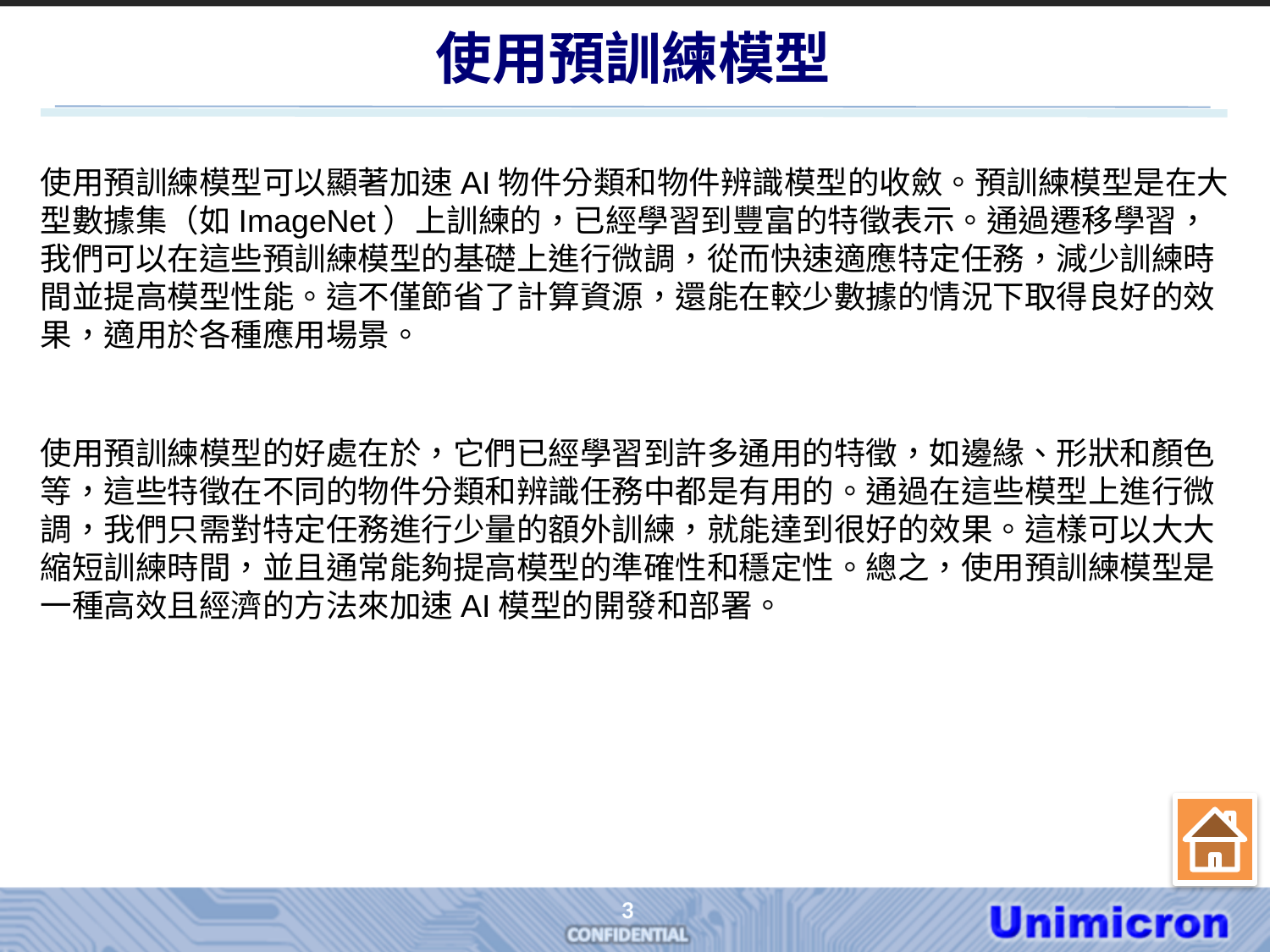

# 使用預訓練模型
使用預訓練模型可以顯著加速AI物件分類和物件辨識模型的收斂。預訓練模型是在大型數據集（如ImageNet）上訓練的，已經學習到豐富的特徵表示。通過遷移學習，我們可以在這些預訓練模型的基礎上進行微調，從而快速適應特定任務，減少訓練時間並提高模型性能。這不僅節省了計算資源，還能在較少數據的情況下取得良好的效果，適用於各種應用場景。

使用預訓練模型的好處在於，它們已經學習到許多通用的特徵，如邊緣、形狀和顏色等，這些特徵在不同的物件分類和辨識任務中都是有用的。通過在這些模型上進行微調，我們只需對特定任務進行少量的額外訓練，就能達到很好的效果。這樣可以大大縮短訓練時間，並且通常能夠提高模型的準確性和穩定性。總之，使用預訓練模型是一種高效且經濟的方法來加速AI模型的開發和部署。

3